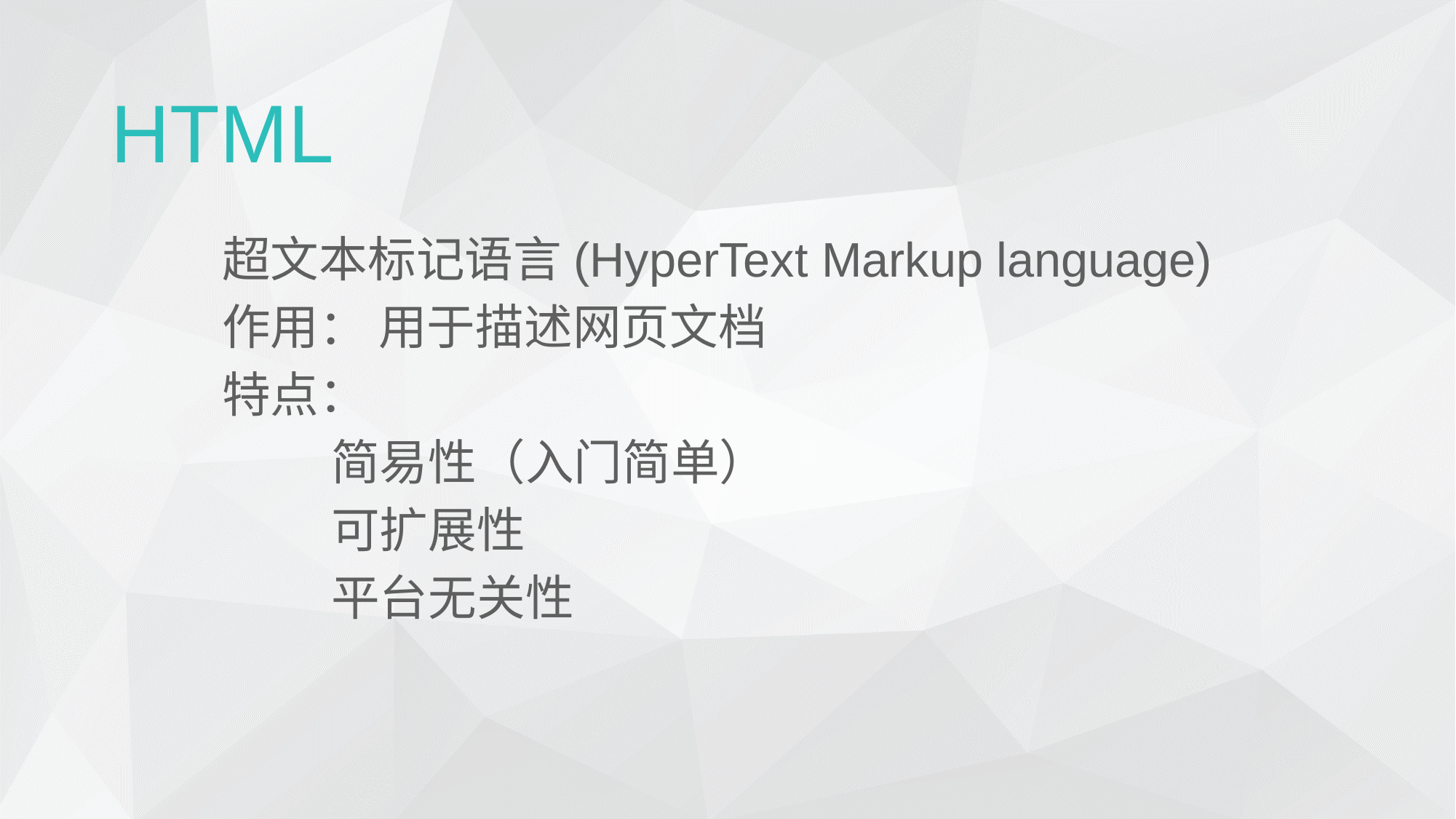

HTML

超文本标记语言(HyperText Markup language)
作用： 用于描述网页文档
特点：
	简易性（入门简单）
	可扩展性
	平台无关性